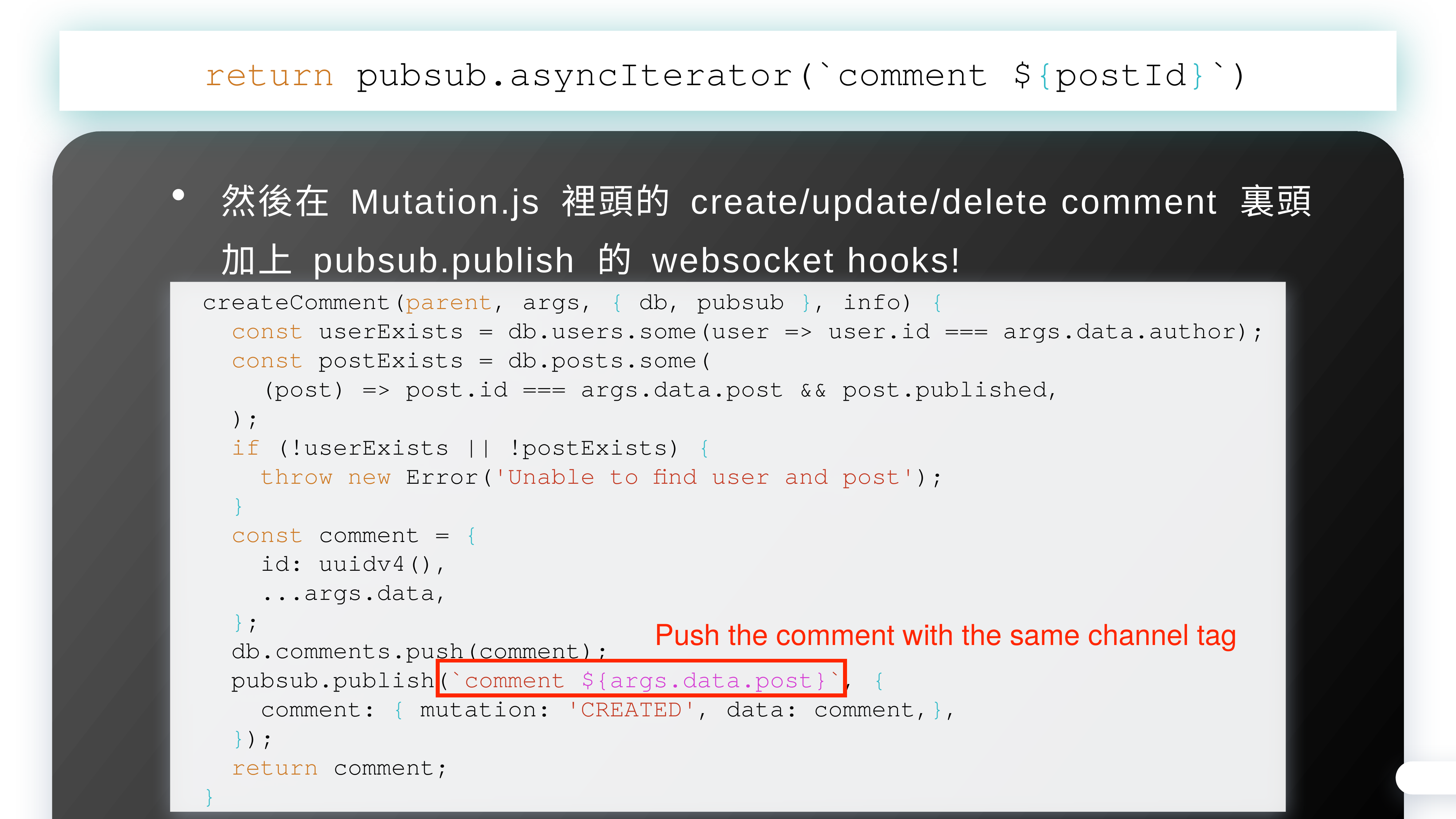

return pubsub.asyncIterator(`comment ${postId}`)
然後在 Mutation.js 裡頭的 create/update/delete comment 裏頭加上 pubsub.publish 的 websocket hooks!
  createComment(parent, args, { db, pubsub }, info) {
    const userExists = db.users.some(user => user.id === args.data.author);
    const postExists = db.posts.some(
      (post) => post.id === args.data.post && post.published,
    );
    if (!userExists || !postExists) {
      throw new Error('Unable to find user and post');
    }
    const comment = {
      id: uuidv4(),
      ...args.data,
    };
    db.comments.push(comment);
    pubsub.publish(`comment ${args.data.post}`, {
      comment: { mutation: 'CREATED', data: comment,},
    });
    return comment;
  }
Push the comment with the same channel tag

32